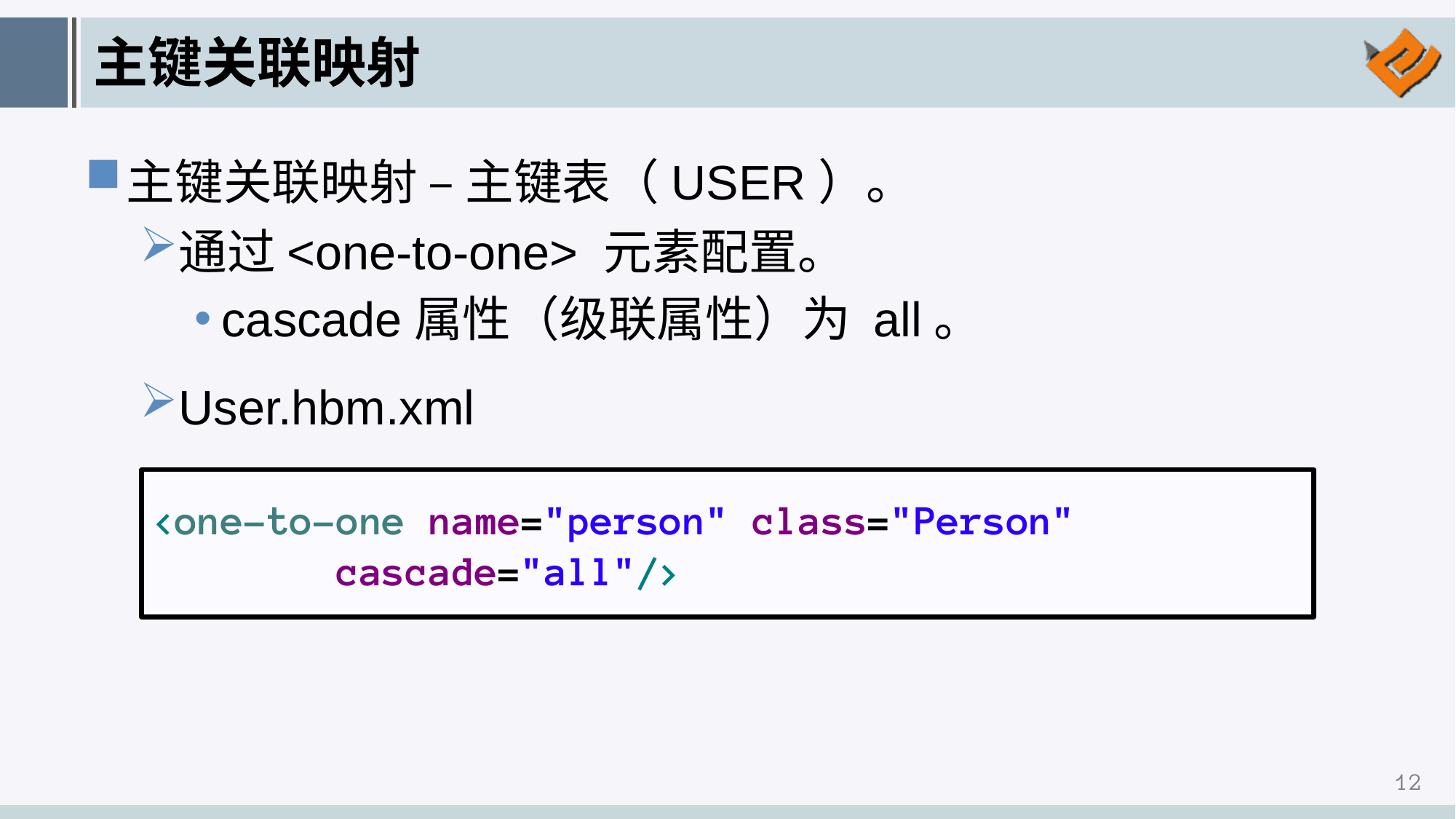

# 主键关联映射
主键关联映射 – 主键表（USER）。
通过<one-to-one> 元素配置。
cascade属性（级联属性）为 all。
User.hbm.xml
<one-to-one name="person" class="Person"
        cascade="all"/>